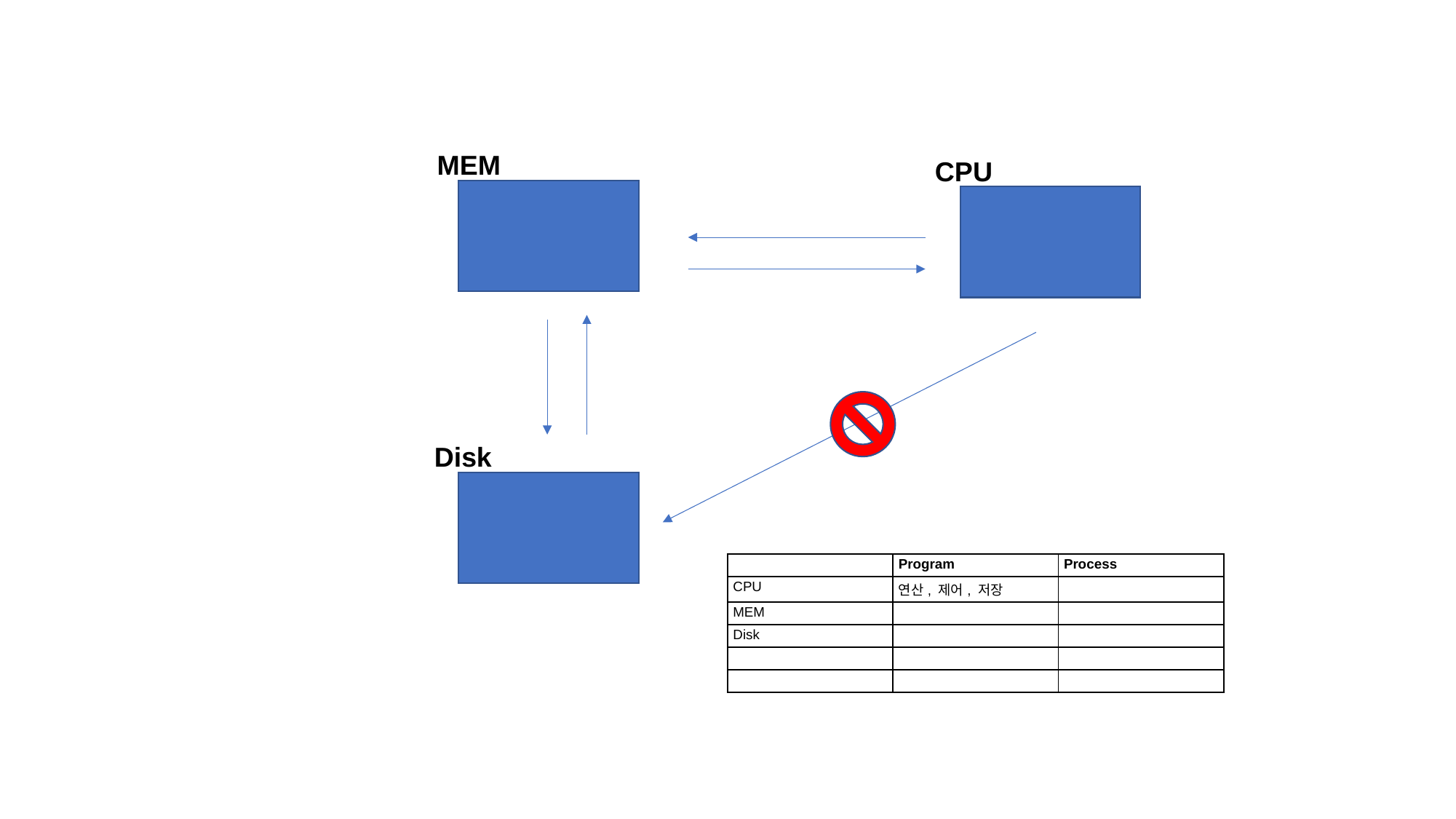

MEM
CPU

Disk

|  | Program | Process |
| --- | --- | --- |
| CPU | 연산, 제어, 저장 |  |
| MEM |  |  |
| Disk |  |  |
|  |  |  |
|  |  |  |